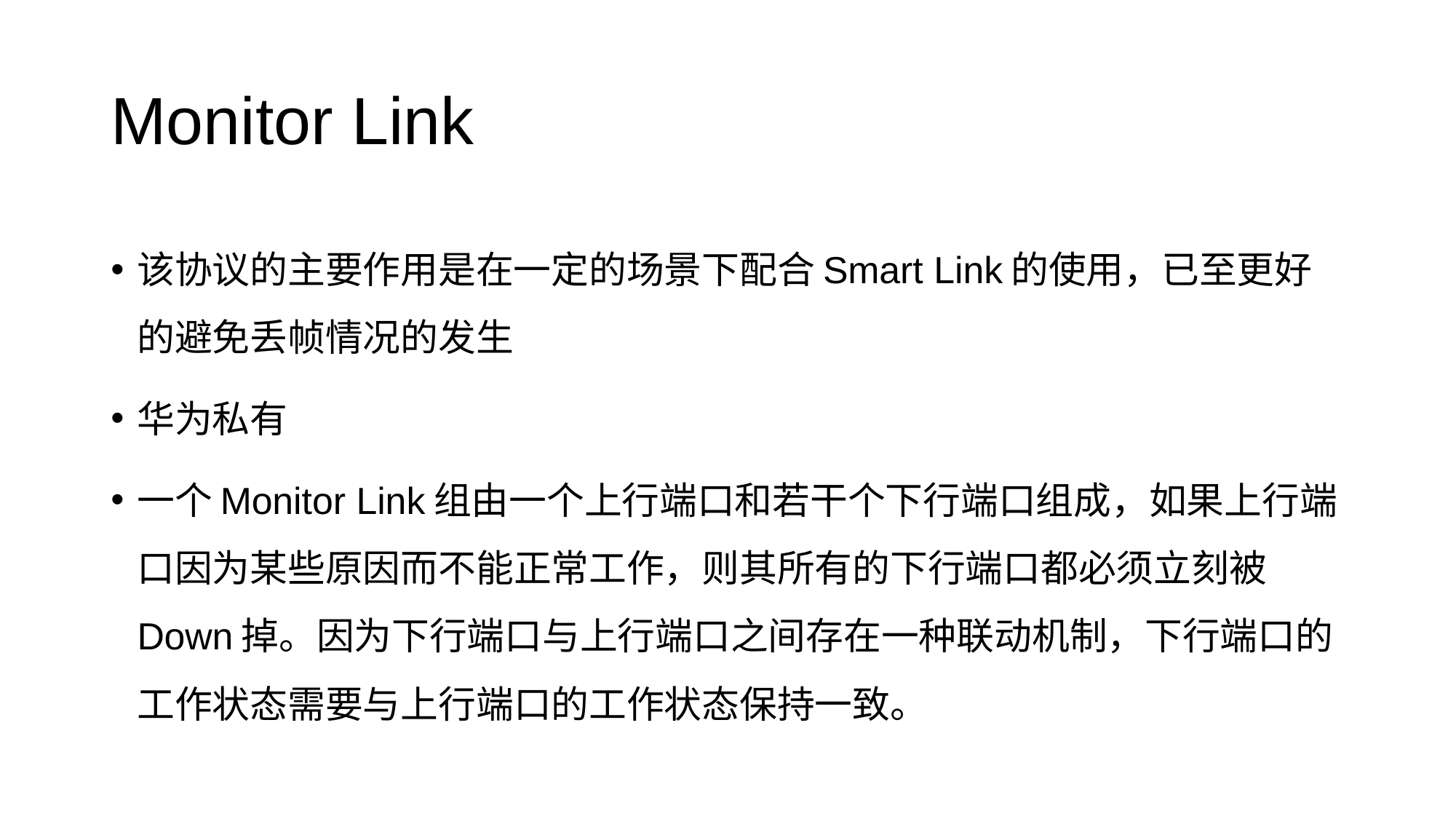

# Monitor Link
该协议的主要作用是在一定的场景下配合Smart Link的使用，已至更好的避免丢帧情况的发生
华为私有
一个Monitor Link组由一个上行端口和若干个下行端口组成，如果上行端口因为某些原因而不能正常工作，则其所有的下行端口都必须立刻被Down掉。因为下行端口与上行端口之间存在一种联动机制，下行端口的工作状态需要与上行端口的工作状态保持一致。